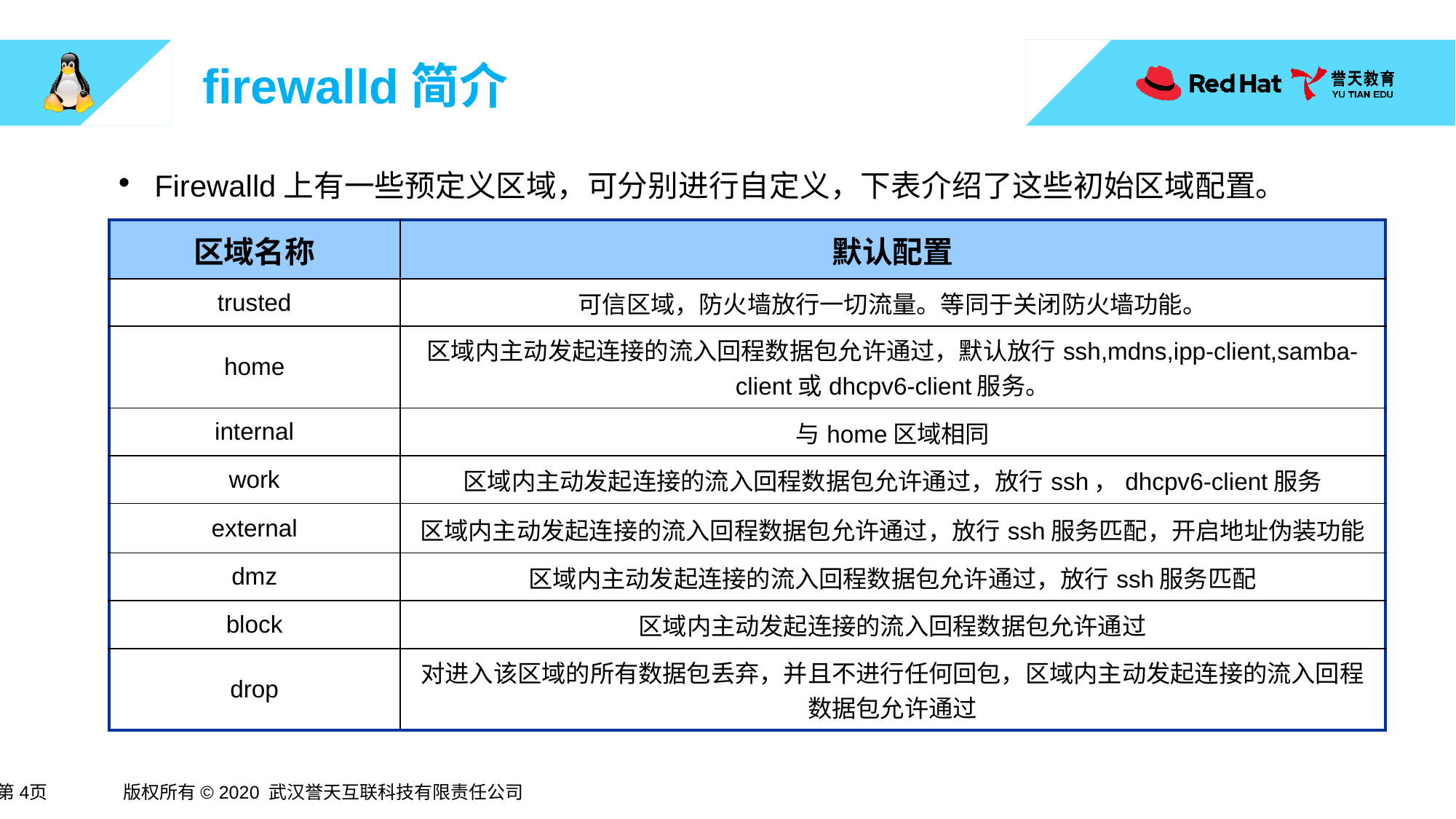

# firewalld简介
Firewalld上有一些预定义区域，可分别进行自定义，下表介绍了这些初始区域配置。
| 区域名称 | 默认配置 |
| --- | --- |
| trusted | 可信区域，防火墙放行一切流量。等同于关闭防火墙功能。 |
| home | 区域内主动发起连接的流入回程数据包允许通过，默认放行ssh,mdns,ipp-client,samba-client或dhcpv6-client服务。 |
| internal | 与home区域相同 |
| work | 区域内主动发起连接的流入回程数据包允许通过，放行ssh，dhcpv6-client服务 |
| external | 区域内主动发起连接的流入回程数据包允许通过，放行ssh服务匹配，开启地址伪装功能 |
| dmz | 区域内主动发起连接的流入回程数据包允许通过，放行ssh服务匹配 |
| block | 区域内主动发起连接的流入回程数据包允许通过 |
| drop | 对进入该区域的所有数据包丢弃，并且不进行任何回包，区域内主动发起连接的流入回程数据包允许通过 |